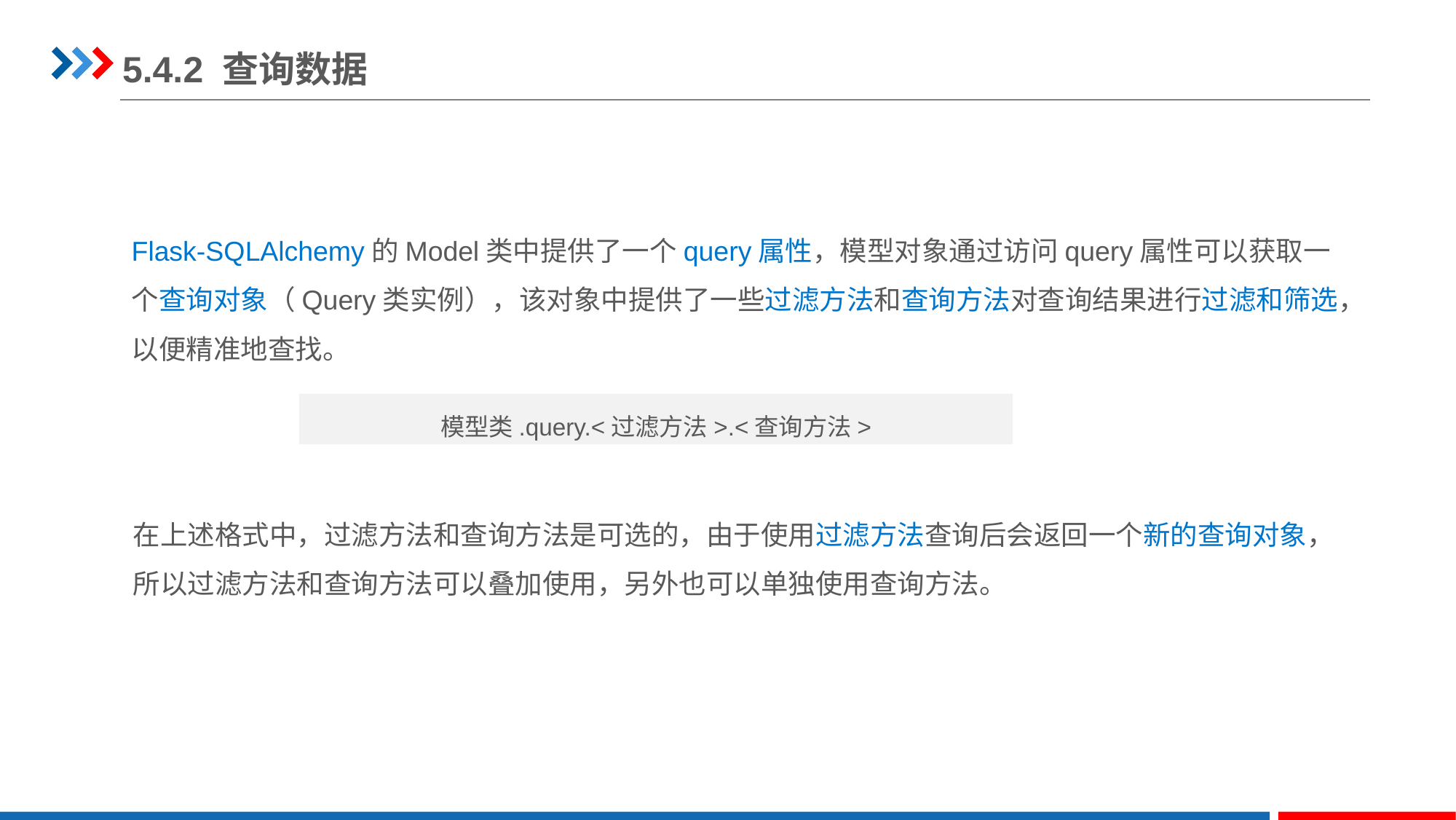

5.4.2 查询数据
Flask-SQLAlchemy的Model类中提供了一个query属性，模型对象通过访问query属性可以获取一个查询对象（Query类实例），该对象中提供了一些过滤方法和查询方法对查询结果进行过滤和筛选，以便精准地查找。
模型类.query.<过滤方法>.<查询方法>
在上述格式中，过滤方法和查询方法是可选的，由于使用过滤方法查询后会返回一个新的查询对象，所以过滤方法和查询方法可以叠加使用，另外也可以单独使用查询方法。